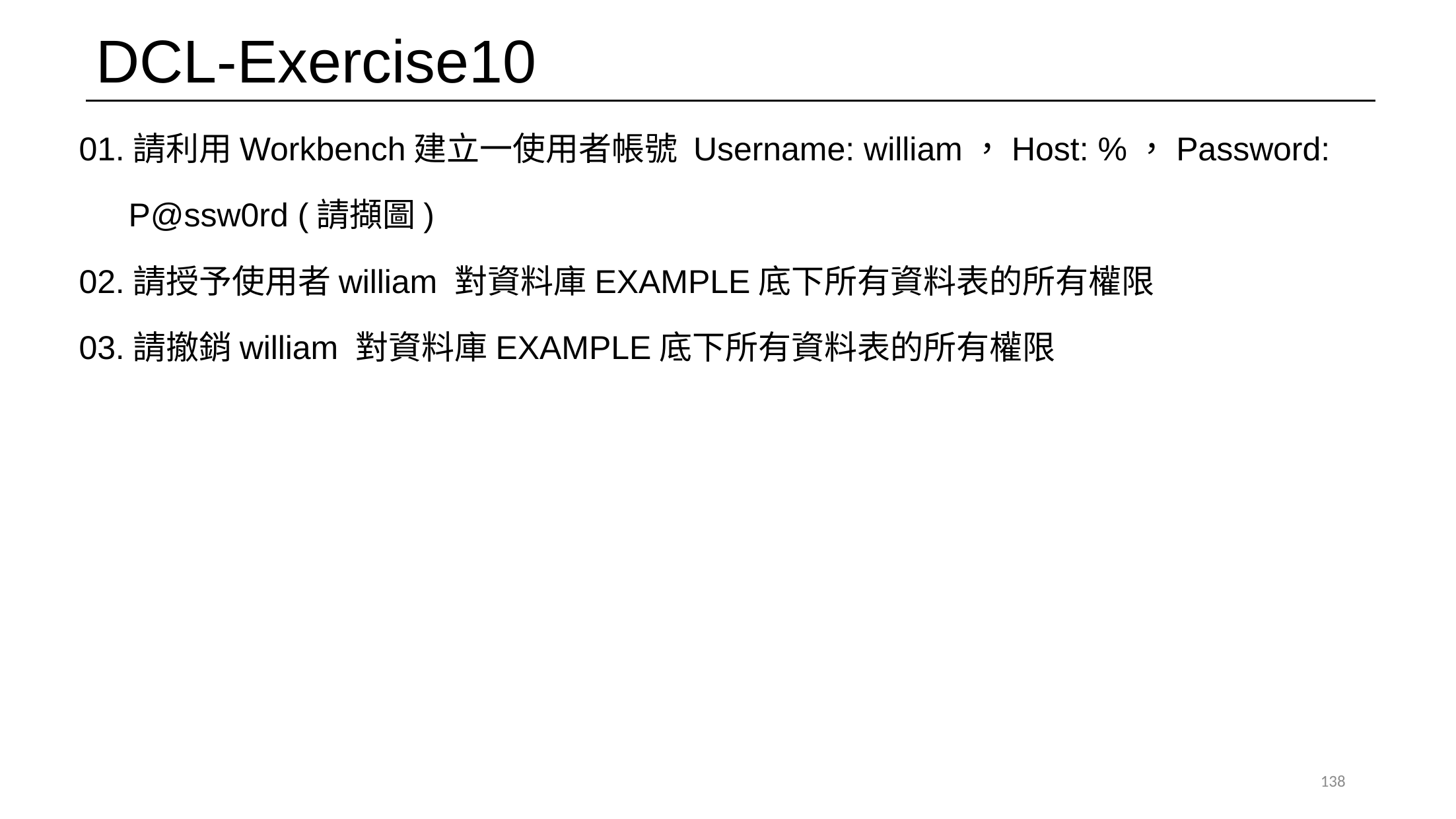

# DCL-Exercise10
01.請利用Workbench建立一使用者帳號 Username: william，Host: %，Password:
P@ssw0rd (請擷圖)
02.請授予使用者william 對資料庫EXAMPLE底下所有資料表的所有權限
03.請撤銷william 對資料庫EXAMPLE底下所有資料表的所有權限
138